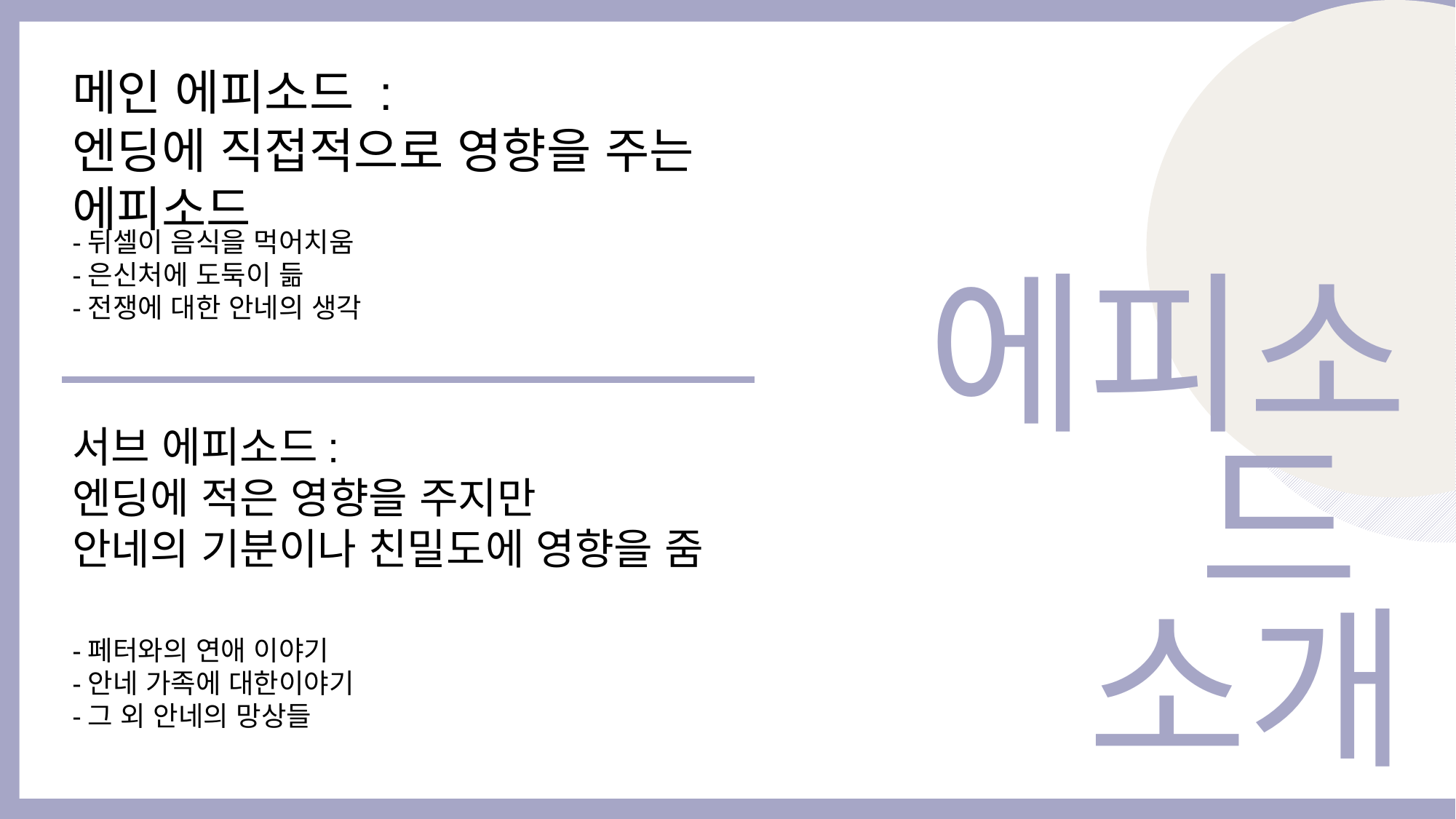

메인 에피소드 :
엔딩에 직접적으로 영향을 주는 에피소드

-뒤셀이 음식을 먹어치움
-은신처에 도둑이 듦
-전쟁에 대한 안네의 생각
에피소드
소개
에피소드
서브 에피소드:
엔딩에 적은 영향을 주지만
안네의 기분이나 친밀도에 영향을 줌
-페터와의 연애 이야기
-안네 가족에 대한이야기
-그 외 안네의 망상들